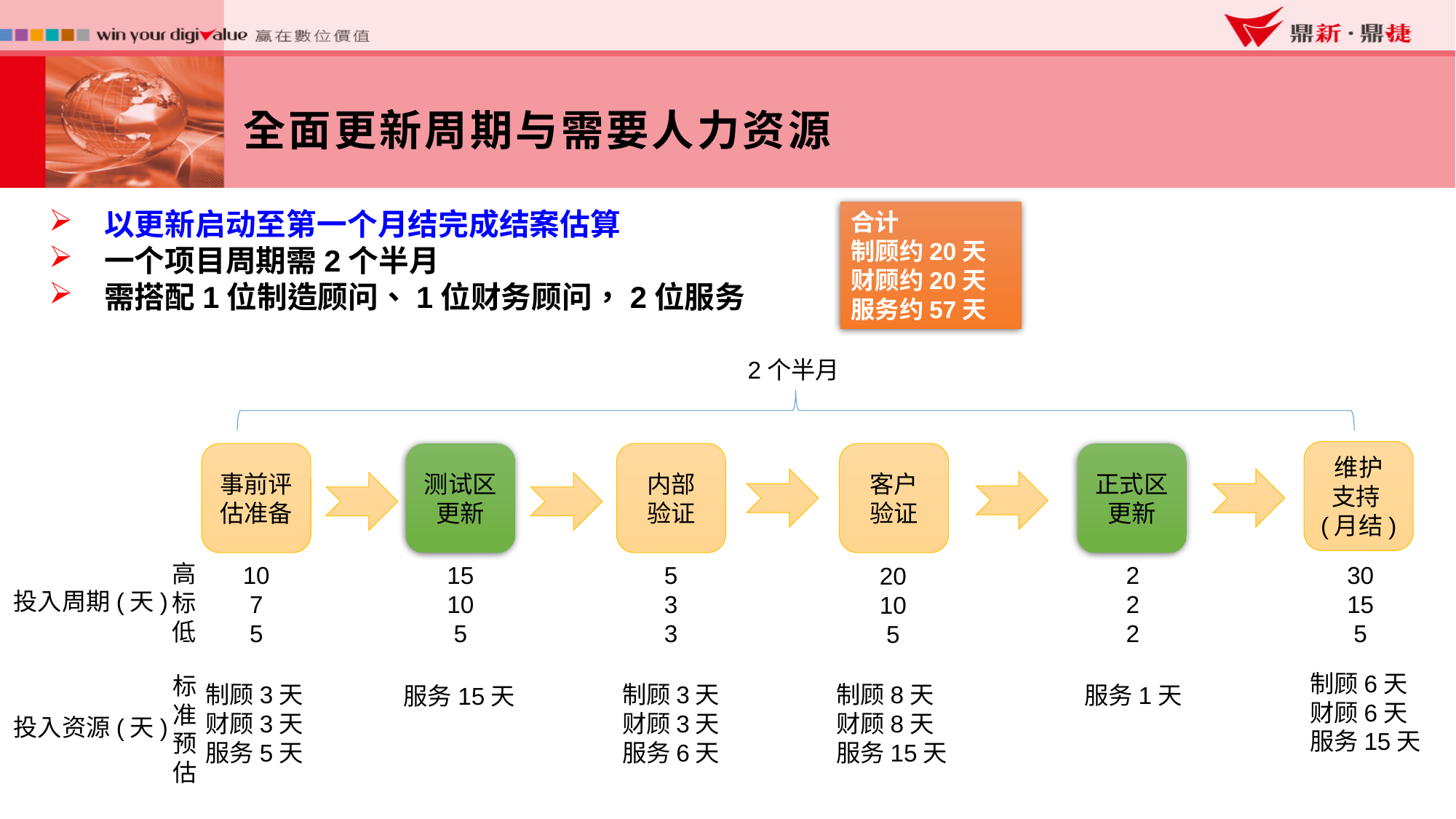

全面更新周期与需要人力资源
 以更新启动至第一个月结完成结案估算
 一个项目周期需2个半月
 需搭配1位制造顾问、1位财务顾问，2位服务
合计
制顾约20天
财顾约20天
服务约57天
2个半月
维护
支持(月结)
事前评估准备
测试区更新
内部
验证
客户
验证
正式区更新

高
标
低
2
2
2
10
7
5
30
15
5
15
10
5
5
3
3
20
10
5
投入周期(天)
制顾6天
财顾6天
服务15天
标
准
预
估
制顾8天
财顾8天
服务15天
制顾3天
财顾3天
服务5天
制顾3天
财顾3天
服务6天
服务1天
服务15天
投入资源(天)
9